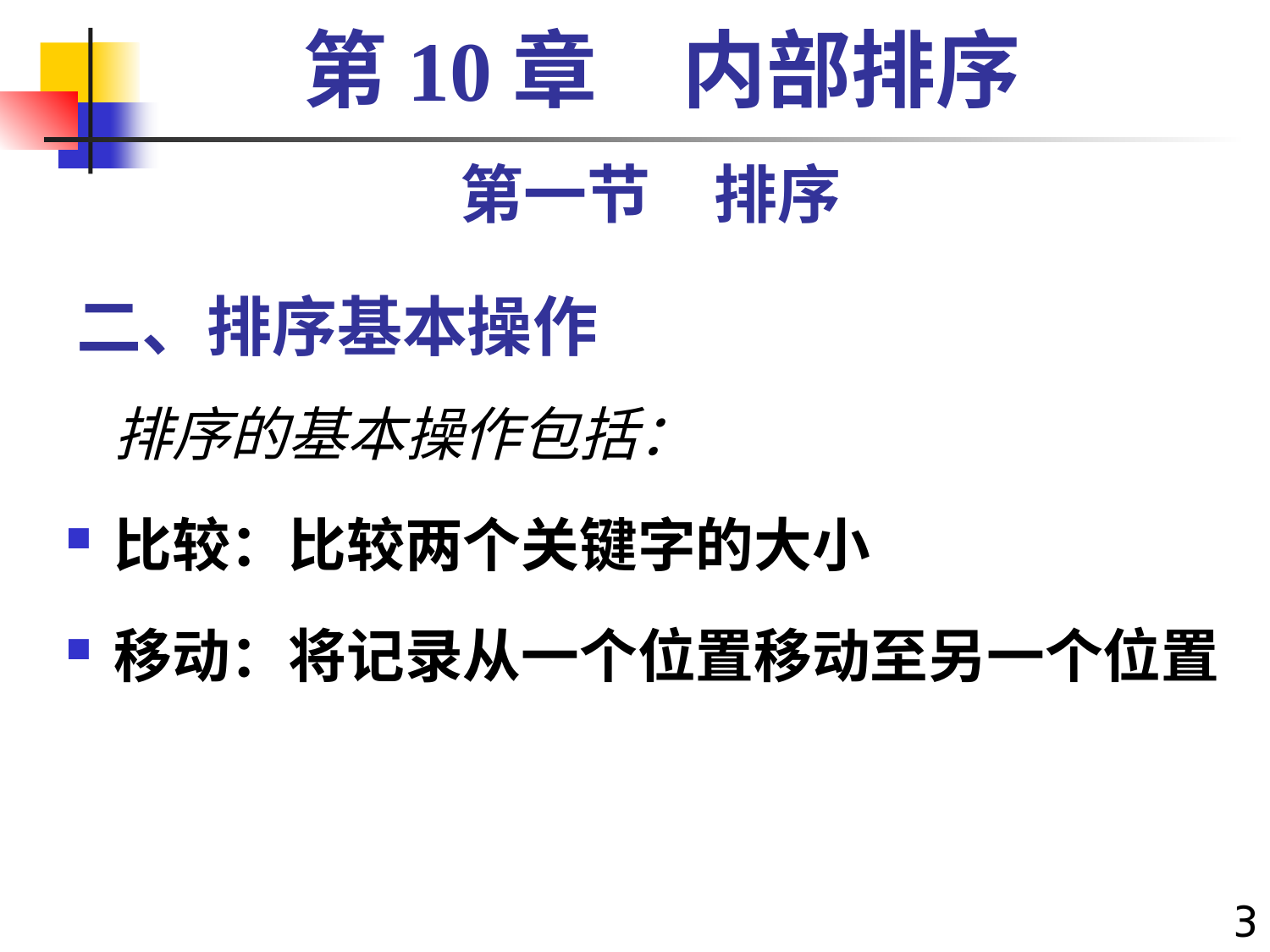

第10章　内部排序
第一节　排序
# 二、排序基本操作
	排序的基本操作包括：
比较：比较两个关键字的大小
移动：将记录从一个位置移动至另一个位置
3